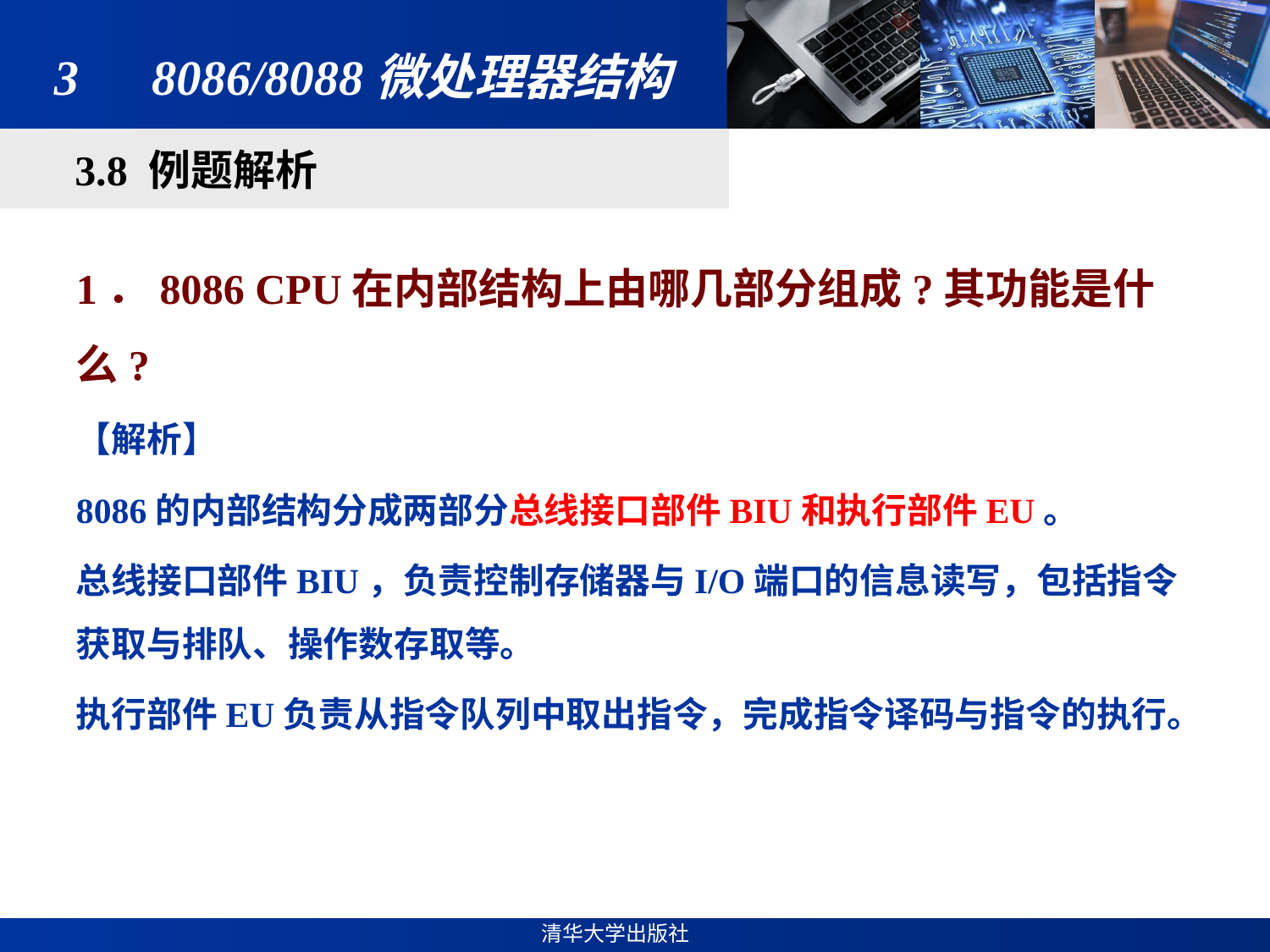

# 3　8086/8088微处理器结构
3.8 例题解析

1．8086 CPU在内部结构上由哪几部分组成?其功能是什么?
【解析】
8086的内部结构分成两部分总线接口部件BIU和执行部件EU。
总线接口部件BIU，负责控制存储器与I/O端口的信息读写，包括指令获取与排队、操作数存取等。
执行部件EU负责从指令队列中取出指令，完成指令译码与指令的执行。